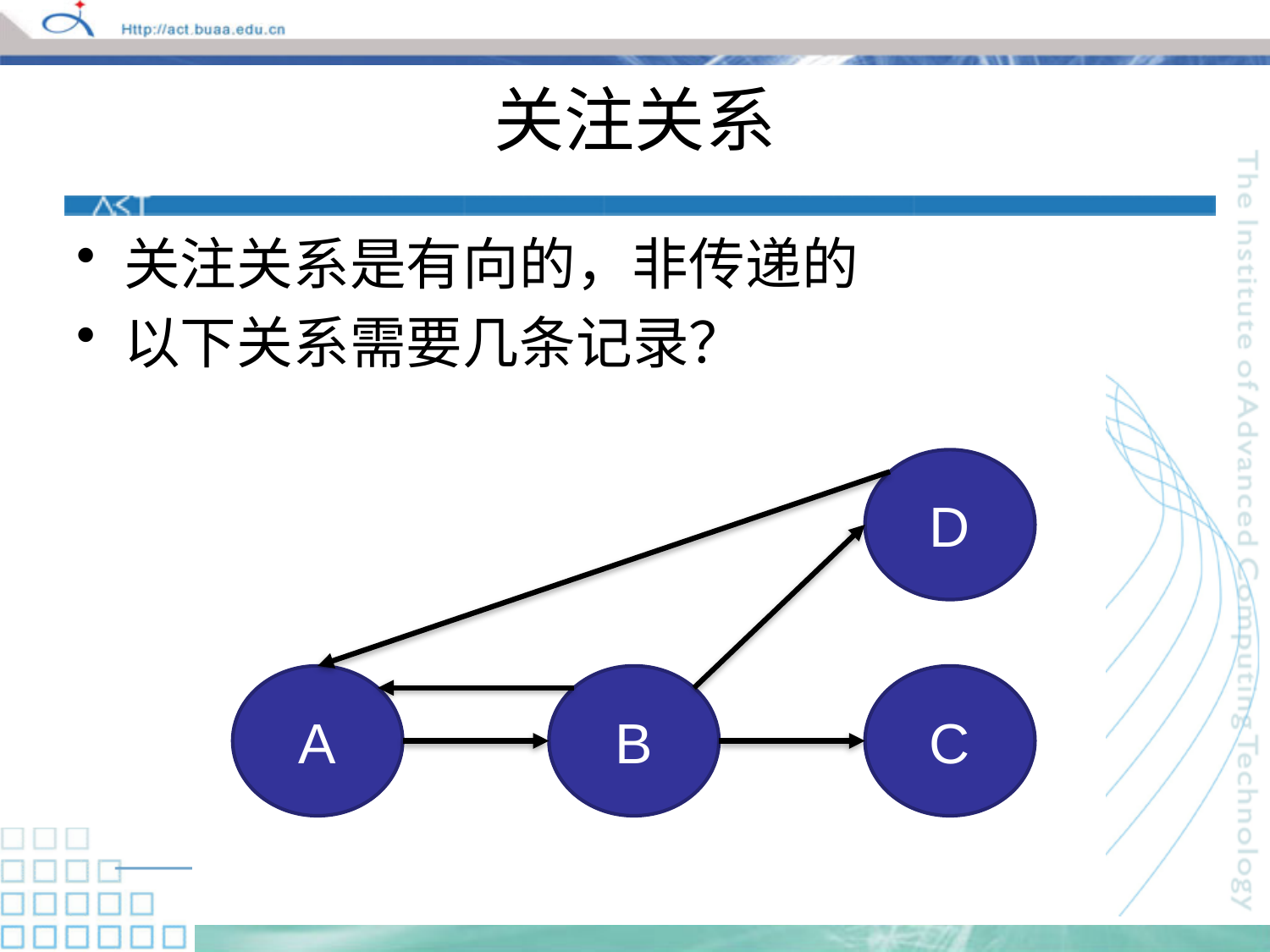

# 关注关系
关注关系是有向的，非传递的
以下关系需要几条记录？
D
A
B
C